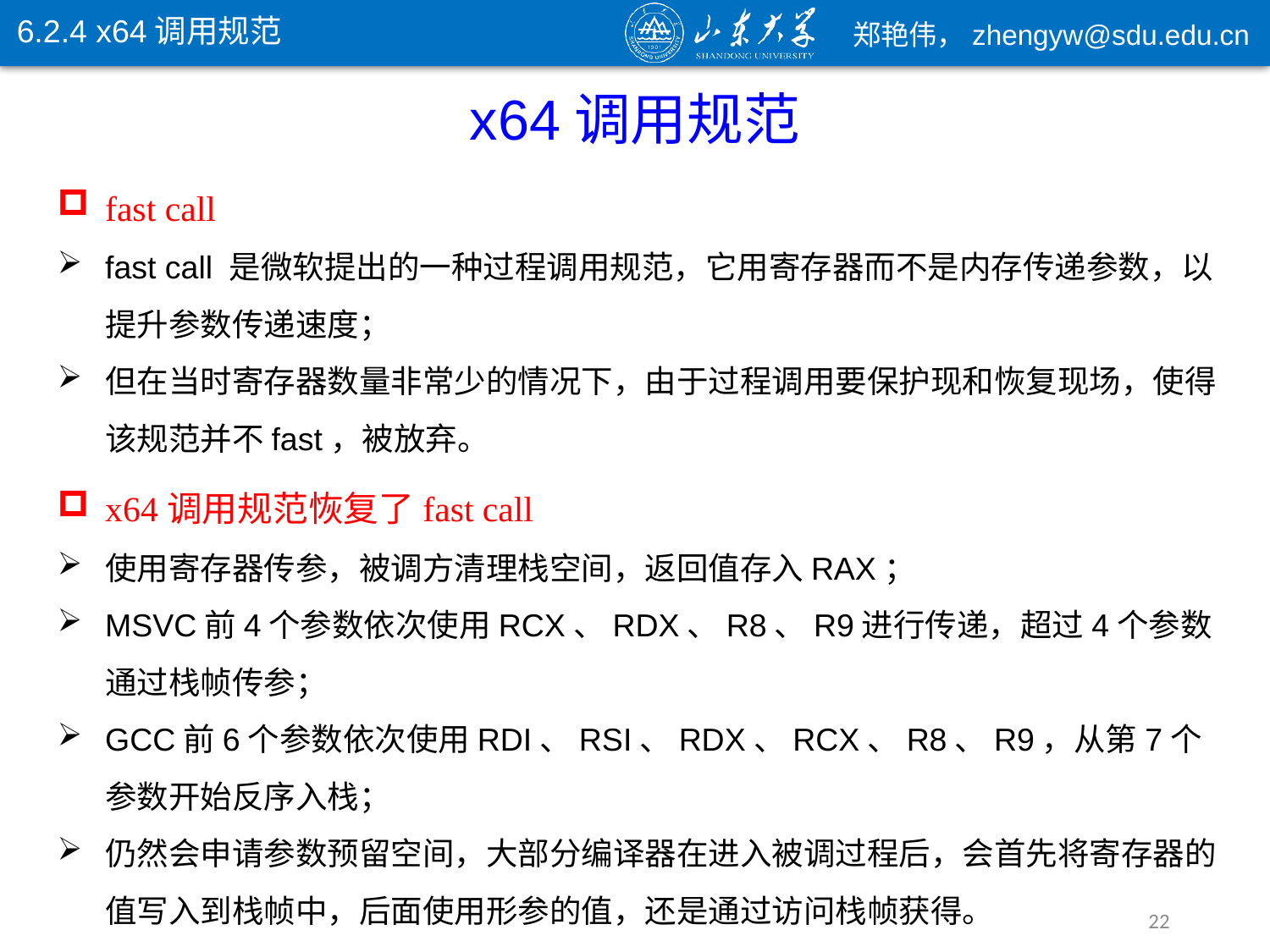

6.2.4 x64调用规范
x64调用规范
fast call
fast call 是微软提出的一种过程调用规范，它用寄存器而不是内存传递参数，以提升参数传递速度；
但在当时寄存器数量非常少的情况下，由于过程调用要保护现和恢复现场，使得该规范并不fast，被放弃。
x64调用规范恢复了fast call
使用寄存器传参，被调方清理栈空间，返回值存入RAX；
MSVC前4个参数依次使用RCX、RDX、R8、R9进行传递，超过4个参数通过栈帧传参；
GCC前6个参数依次使用RDI、RSI、RDX、RCX、R8、R9，从第7个参数开始反序入栈；
仍然会申请参数预留空间，大部分编译器在进入被调过程后，会首先将寄存器的值写入到栈帧中，后面使用形参的值，还是通过访问栈帧获得。
22